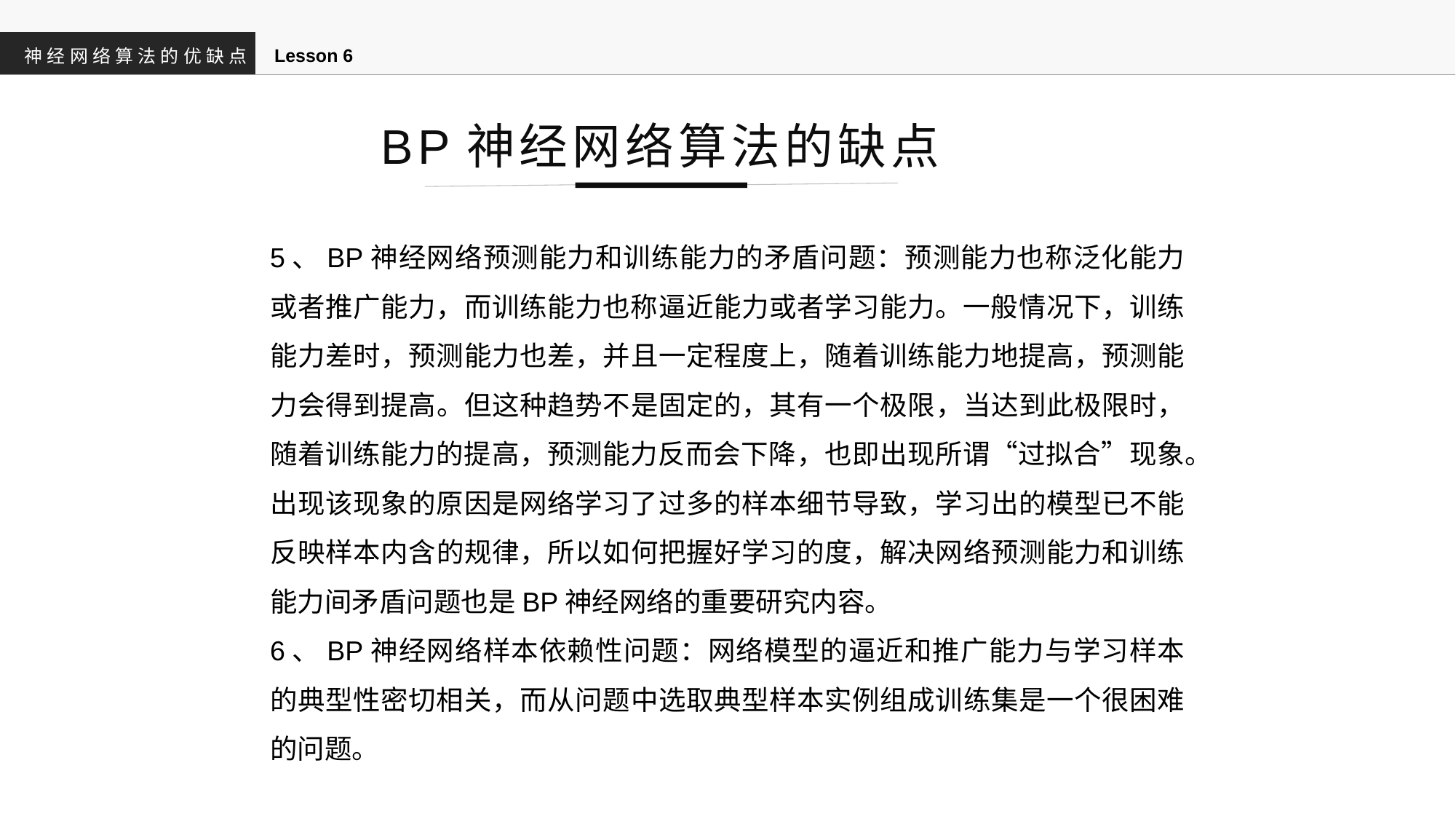

Lesson 6
神经网络算法的优缺点
BP神经网络算法的缺点

5、BP神经网络预测能力和训练能力的矛盾问题：预测能力也称泛化能力或者推广能力，而训练能力也称逼近能力或者学习能力。一般情况下，训练能力差时，预测能力也差，并且一定程度上，随着训练能力地提高，预测能力会得到提高。但这种趋势不是固定的，其有一个极限，当达到此极限时，随着训练能力的提高，预测能力反而会下降，也即出现所谓“过拟合”现象。出现该现象的原因是网络学习了过多的样本细节导致，学习出的模型已不能反映样本内含的规律，所以如何把握好学习的度，解决网络预测能力和训练能力间矛盾问题也是BP神经网络的重要研究内容。
6、BP神经网络样本依赖性问题：网络模型的逼近和推广能力与学习样本的典型性密切相关，而从问题中选取典型样本实例组成训练集是一个很困难的问题。